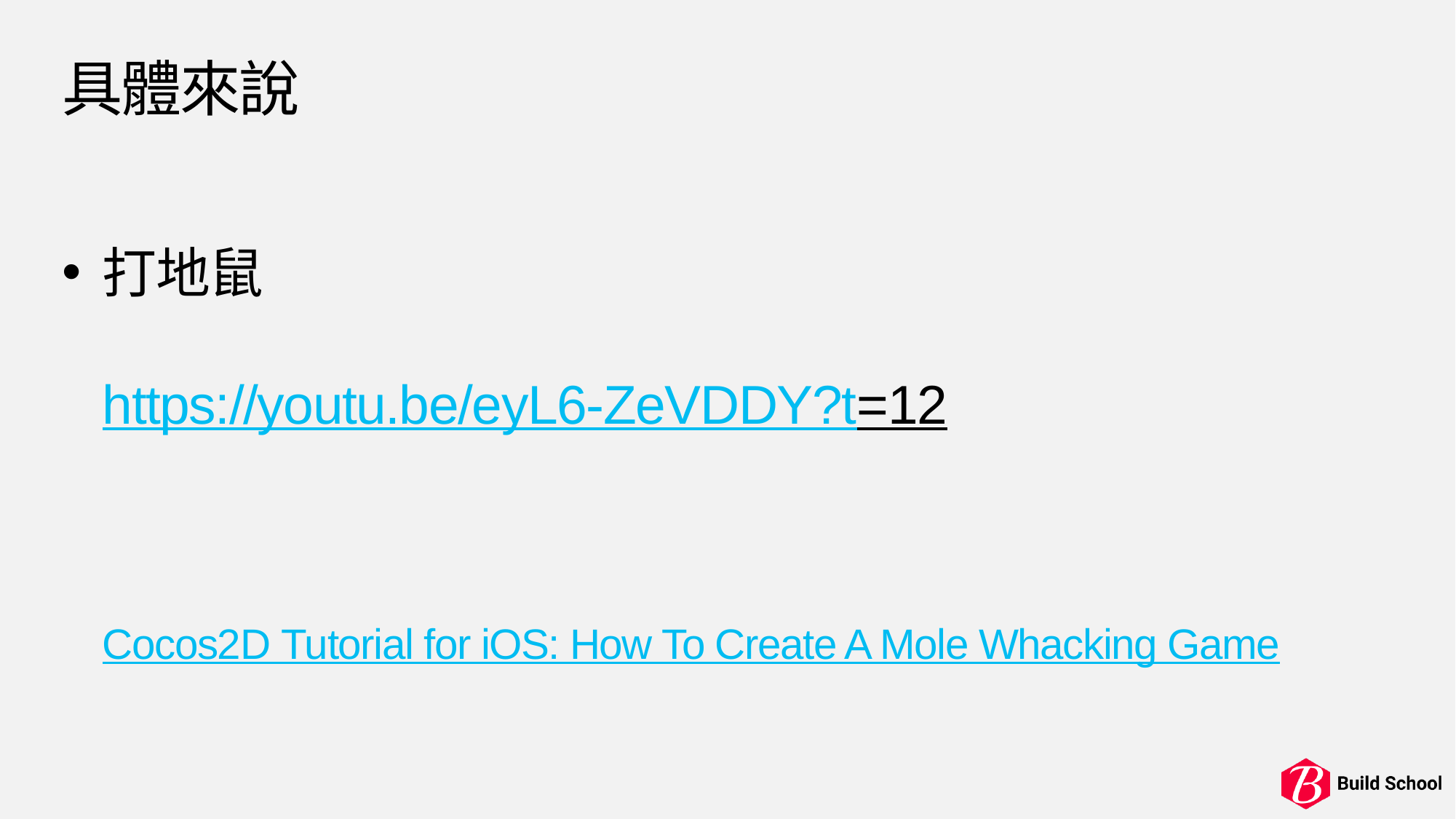

# 具體來說
打地鼠
https://youtu.be/eyL6-ZeVDDY?t=12
Cocos2D Tutorial for iOS: How To Create A Mole Whacking Game